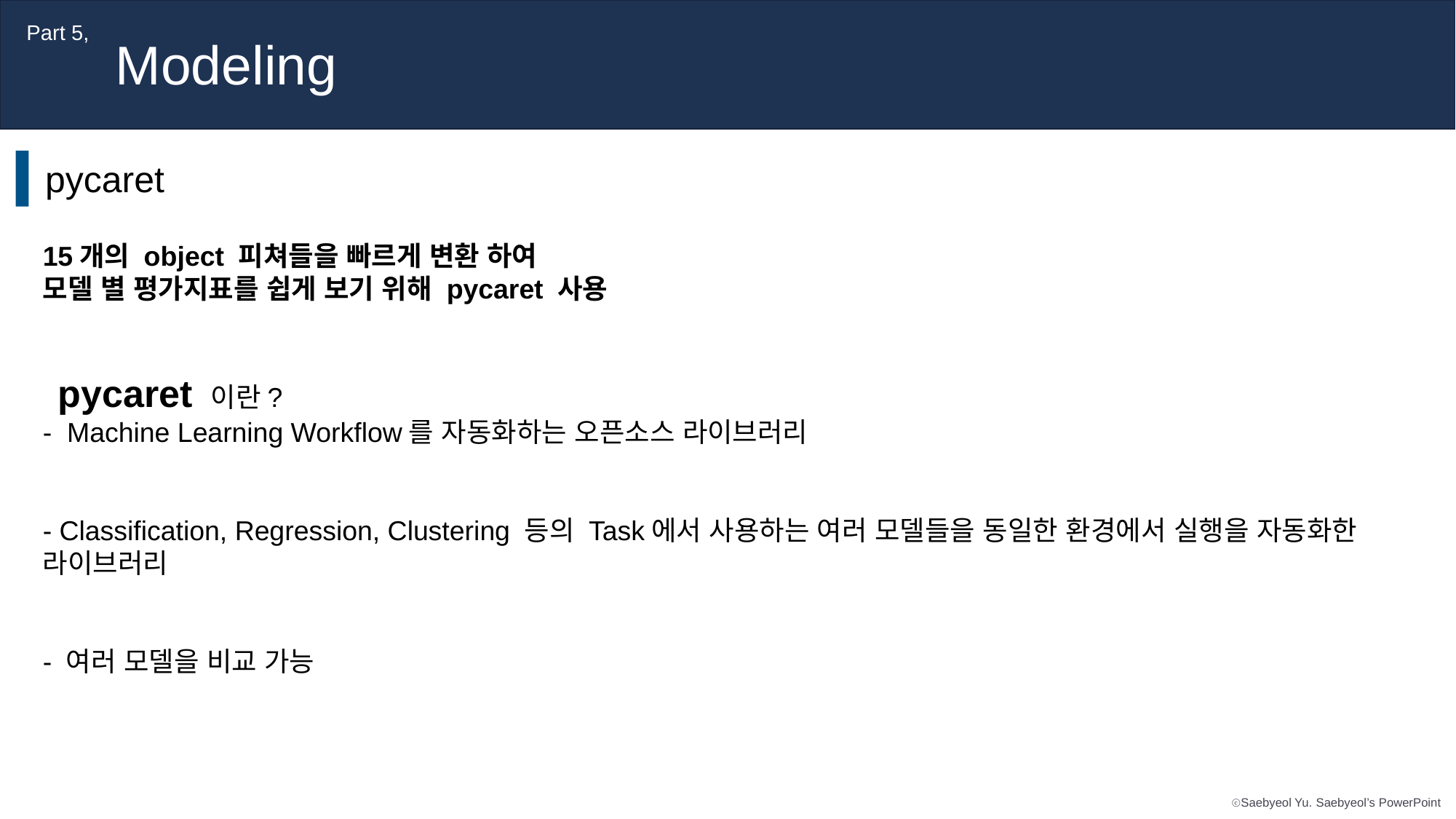

Part 5,
Modeling

pycaret
15개의 object 피쳐들을 빠르게 변환 하여
모델 별 평가지표를 쉽게 보기 위해 pycaret 사용

  pycaret 이란?
-  Machine Learning Workflow를 자동화하는 오픈소스 라이브러리

- Classification, Regression, Clustering 등의 Task에서 사용하는 여러 모델들을 동일한 환경에서 실행을 자동화한 라이브러리

- 여러 모델을 비교 가능